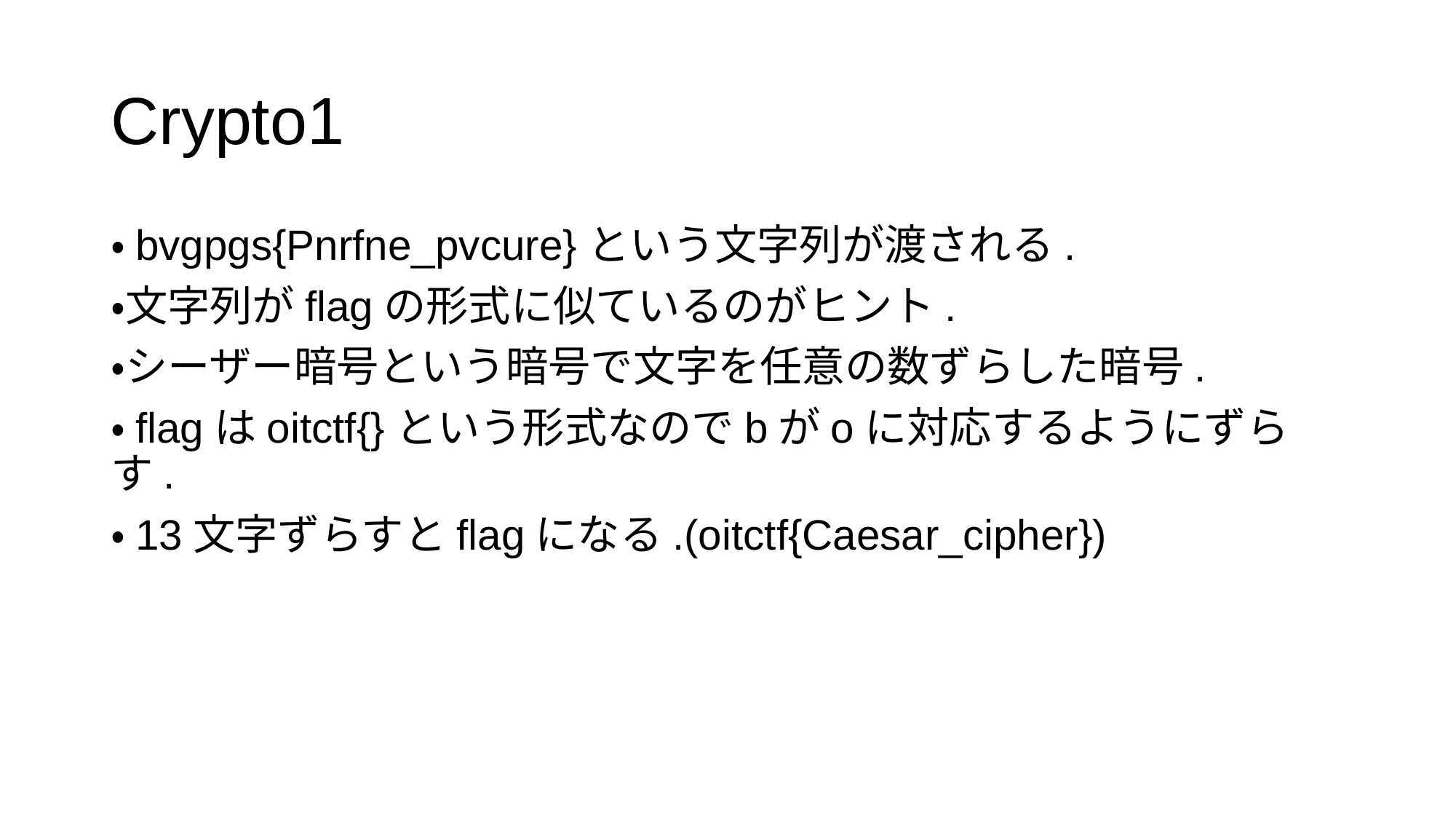

# Crypto1
・bvgpgs{Pnrfne_pvcure}という文字列が渡される.
・文字列がflagの形式に似ているのがヒント.
・シーザー暗号という暗号で文字を任意の数ずらした暗号.
・flagはoitctf{}という形式なのでbがoに対応するようにずらす.
・13文字ずらすとflagになる.(oitctf{Caesar_cipher})